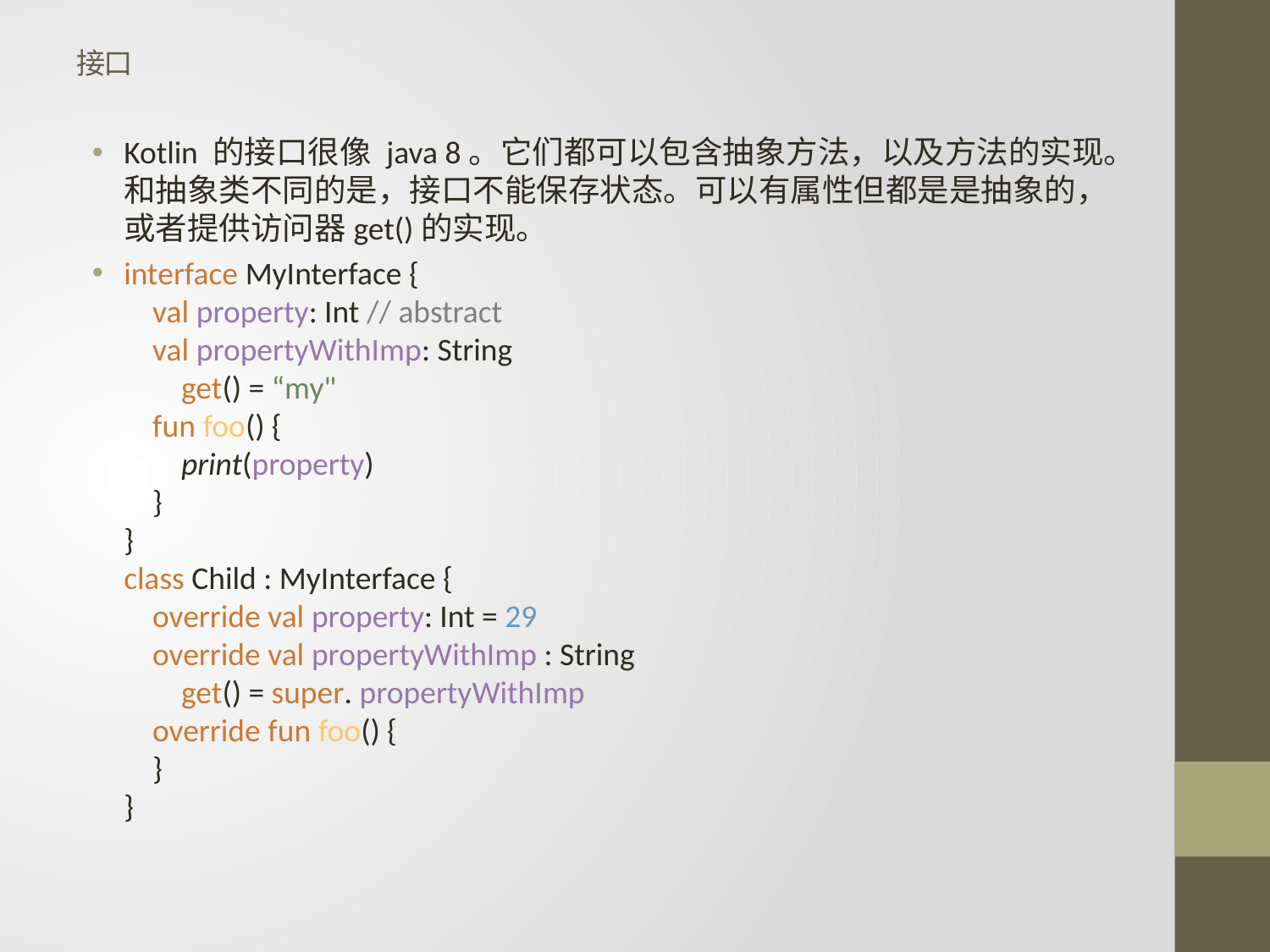

# 接口
Kotlin 的接口很像 java 8。它们都可以包含抽象方法，以及方法的实现。和抽象类不同的是，接口不能保存状态。可以有属性但都是是抽象的，或者提供访问器get()的实现。
interface MyInterface {
    val property: Int // abstract
    val propertyWithImp: String
        get() = “my"
    fun foo() {
        print(property)
    }
}
class Child : MyInterface {
    override val property: Int = 29
    override val propertyWithImp : String
        get() = super. propertyWithImp
    override fun foo() {
    }
}